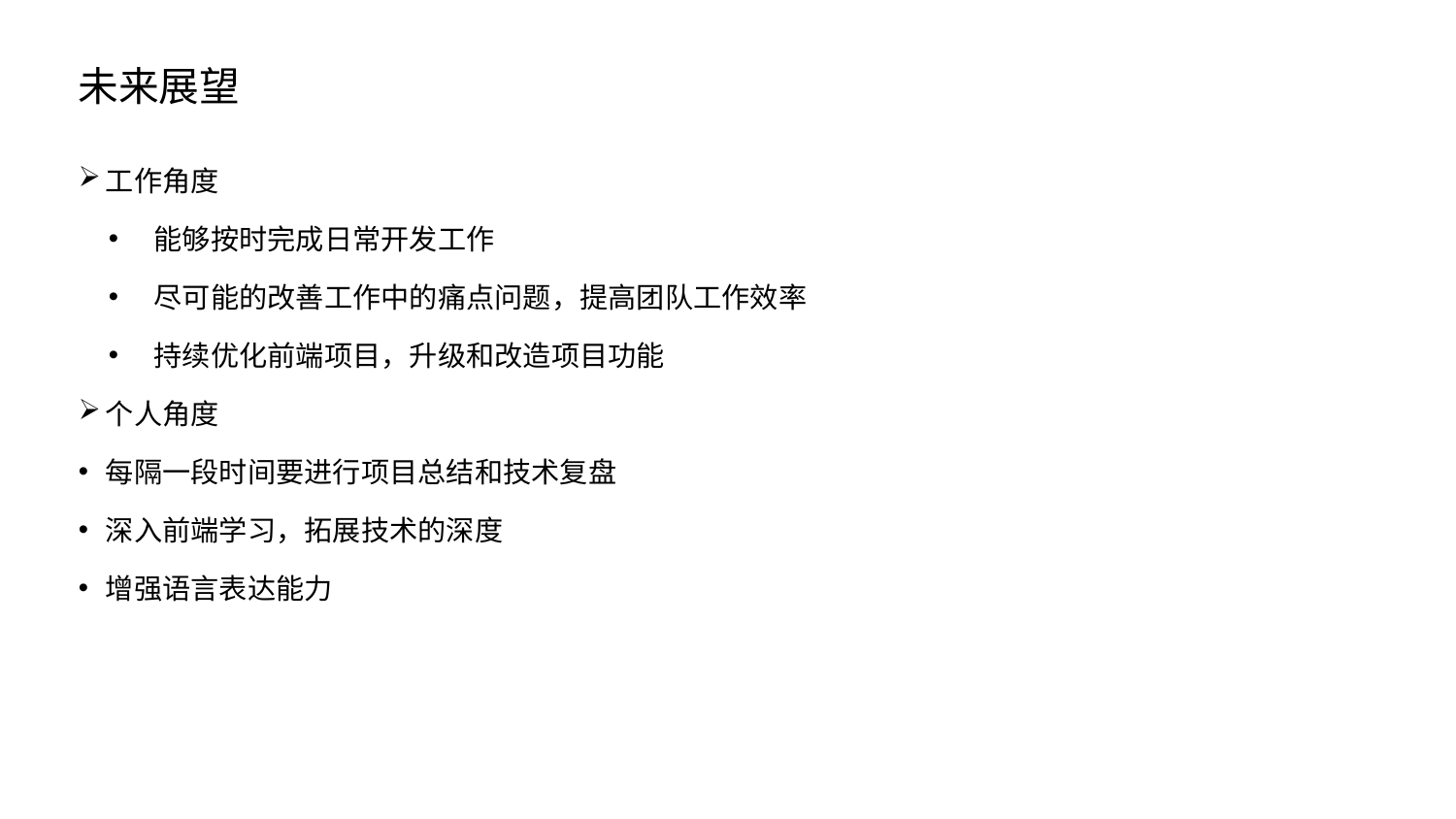

未来展望
工作角度
能够按时完成日常开发工作
尽可能的改善工作中的痛点问题，提高团队工作效率
持续优化前端项目，升级和改造项目功能
个人角度
每隔一段时间要进行项目总结和技术复盘
深入前端学习，拓展技术的深度
增强语言表达能力